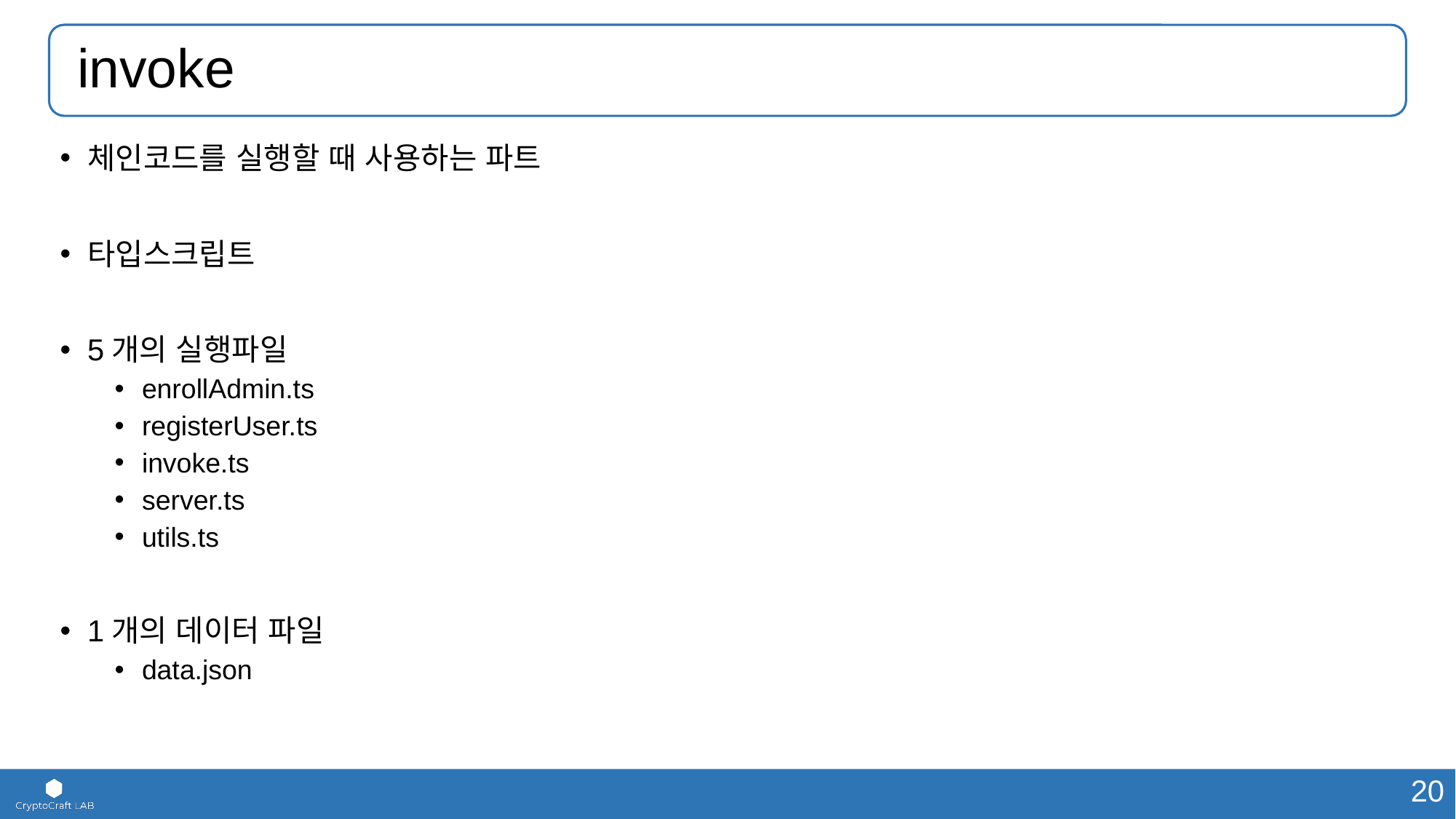

# invoke
체인코드를 실행할 때 사용하는 파트

타입스크립트

5개의 실행파일
enrollAdmin.ts
registerUser.ts
invoke.ts
server.ts
utils.ts

1개의 데이터 파일
data.json